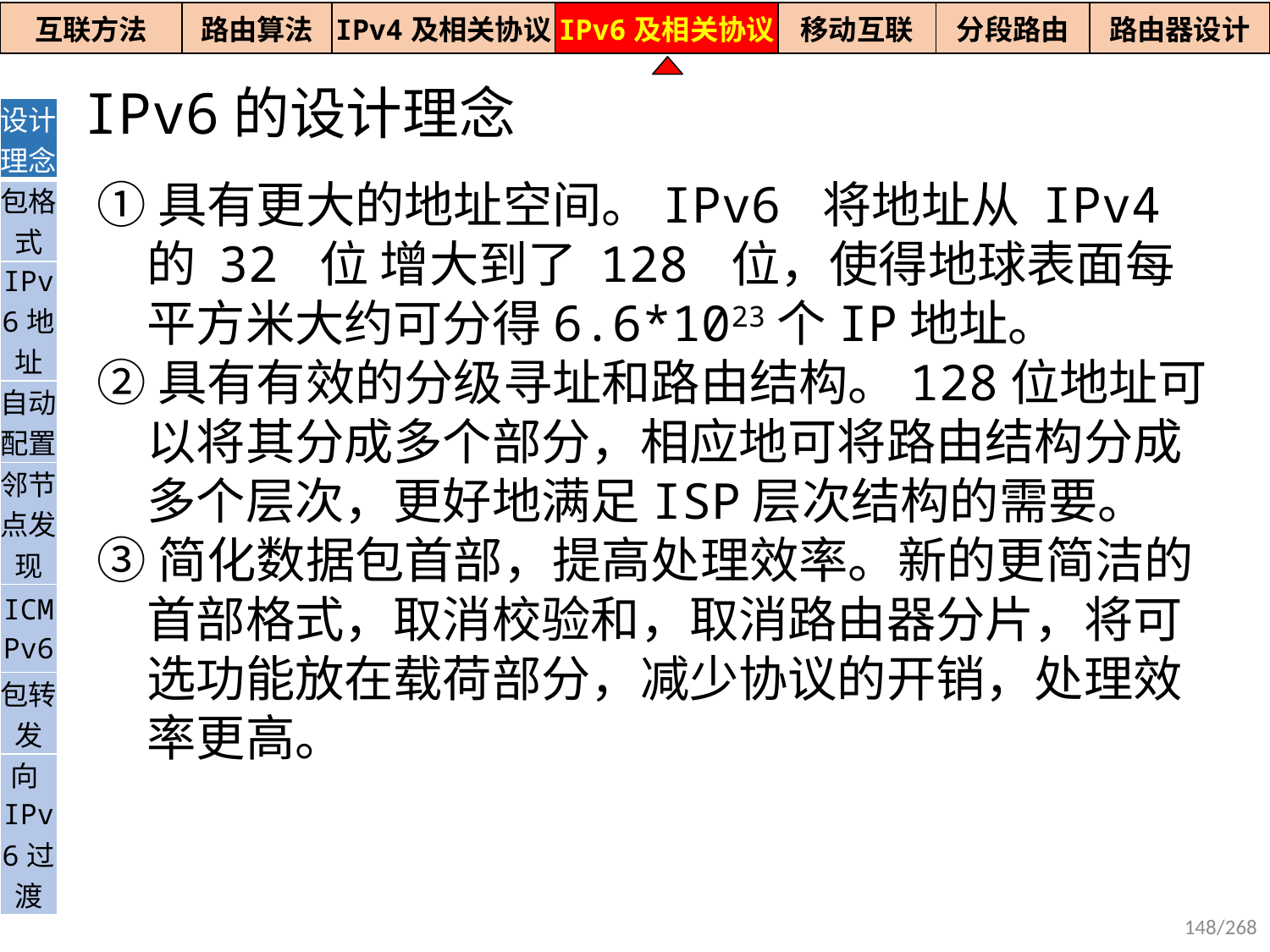

| 互联方法 | 路由算法 | IPv4及相关协议 | IPv6及相关协议 | 移动互联 | 分段路由 | 路由器设计 |
| --- | --- | --- | --- | --- | --- | --- |

IPv6的设计理念
| 设计理念 |
| --- |
| 包格式 |
| IPv6地址 |
| 自动配置 |
| 邻节点发现 |
| ICMPv6 |
| 包转发 |
| 向IPv6过渡 |
①具有更大的地址空间。IPv6 将地址从 IPv4 的 32 位 增大到了 128 位，使得地球表面每平方米大约可分得6.6*1023个IP地址。
②具有有效的分级寻址和路由结构。128位地址可以将其分成多个部分，相应地可将路由结构分成多个层次，更好地满足ISP层次结构的需要。
③简化数据包首部，提高处理效率。新的更简洁的首部格式，取消校验和，取消路由器分片，将可选功能放在载荷部分，减少协议的开销，处理效率更高。
148/268